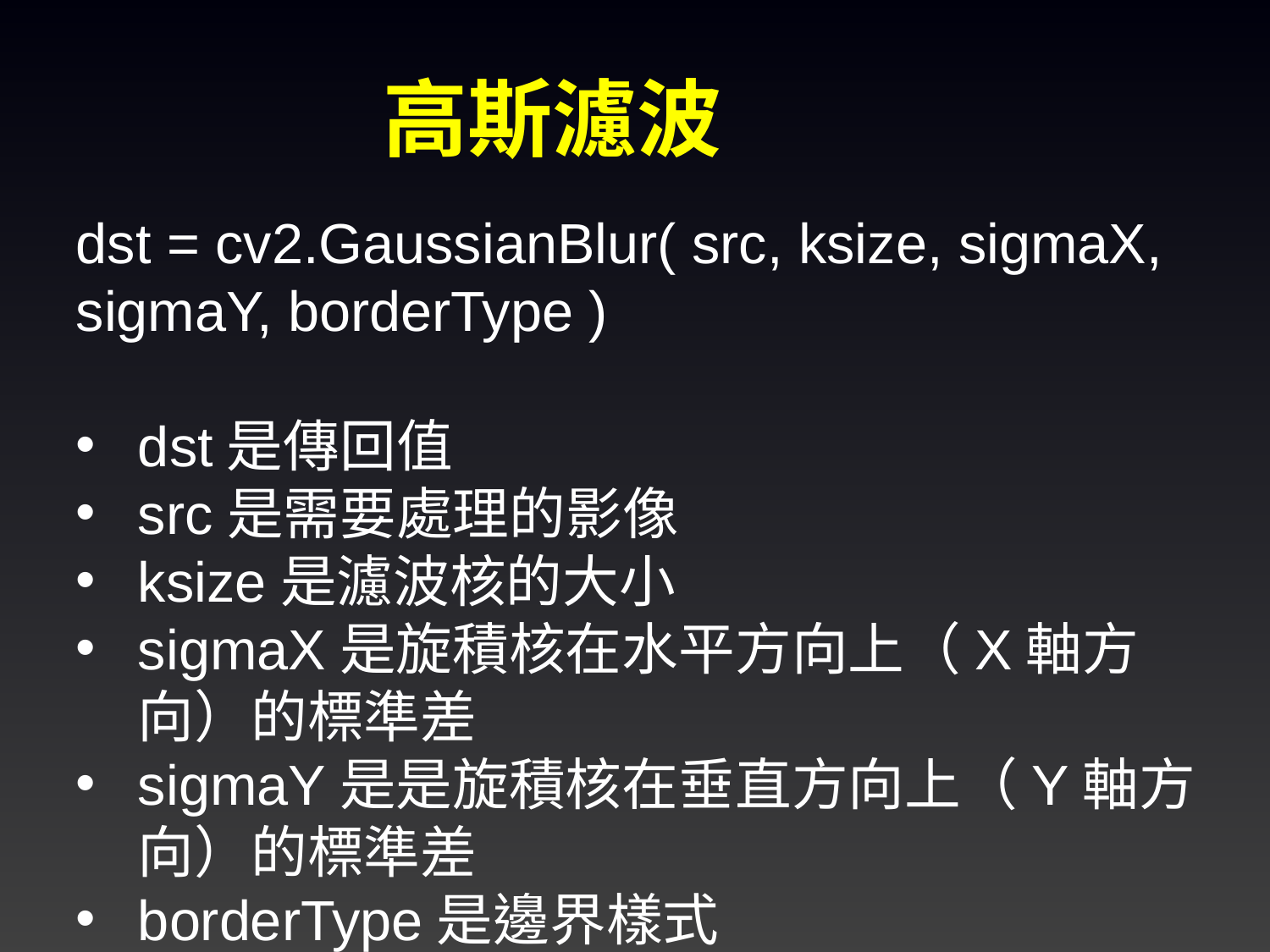

高斯濾波
dst = cv2.GaussianBlur( src, ksize, sigmaX, sigmaY, borderType )

dst是傳回值
src是需要處理的影像
ksize是濾波核的大小
sigmaX是旋積核在水平方向上（X軸方向）的標準差
sigmaY是是旋積核在垂直方向上（Y軸方向）的標準差
borderType是邊界樣式